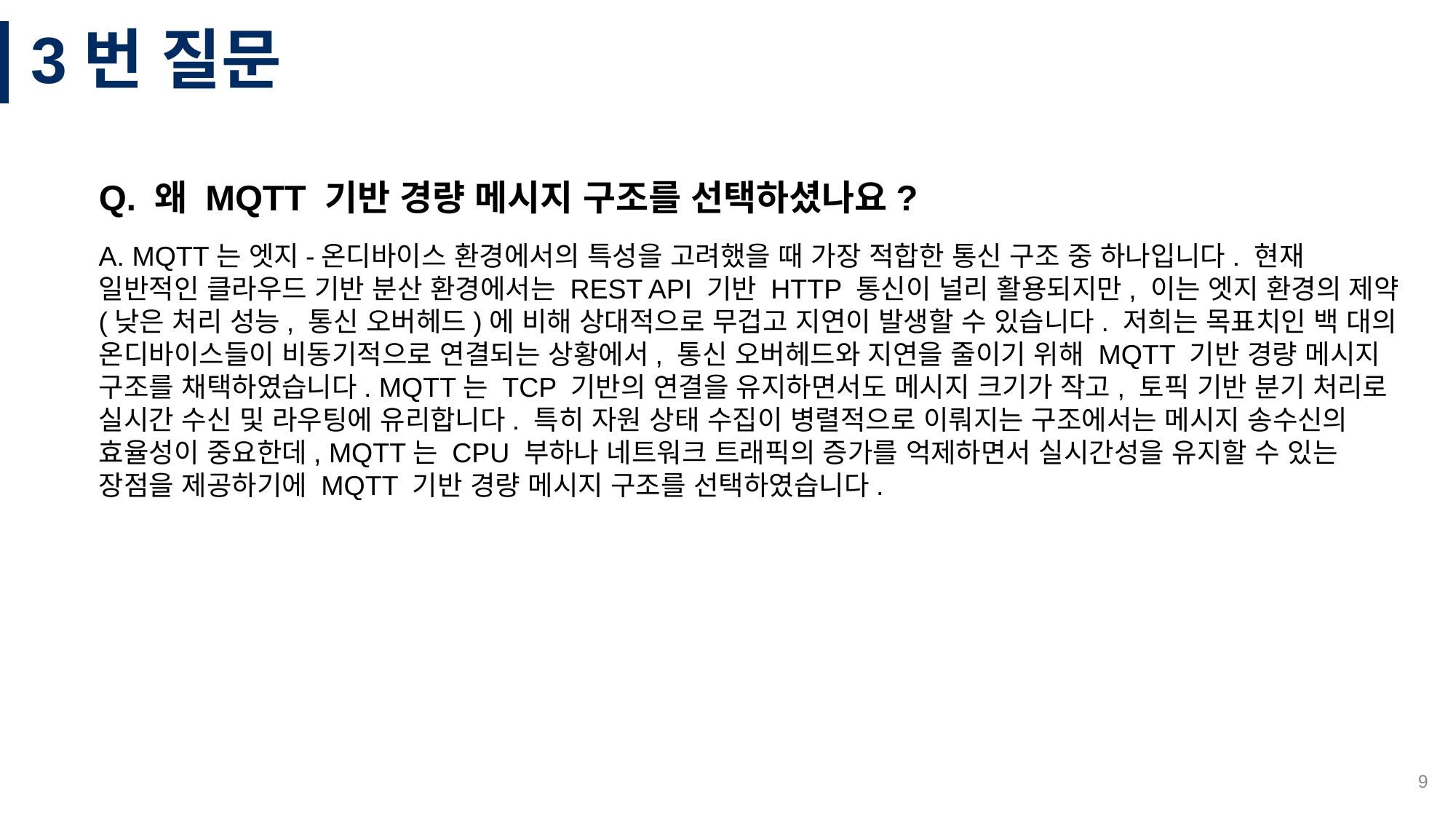

# 3번 질문
Q. 왜 MQTT 기반 경량 메시지 구조를 선택하셨나요?
A. MQTT는 엣지-온디바이스 환경에서의 특성을 고려했을 때 가장 적합한 통신 구조 중 하나입니다. 현재 일반적인 클라우드 기반 분산 환경에서는 REST API 기반 HTTP 통신이 널리 활용되지만, 이는 엣지 환경의 제약(낮은 처리 성능, 통신 오버헤드)에 비해 상대적으로 무겁고 지연이 발생할 수 있습니다. 저희는 목표치인 백 대의 온디바이스들이 비동기적으로 연결되는 상황에서, 통신 오버헤드와 지연을 줄이기 위해 MQTT 기반 경량 메시지 구조를 채택하였습니다. MQTT는 TCP 기반의 연결을 유지하면서도 메시지 크기가 작고, 토픽 기반 분기 처리로 실시간 수신 및 라우팅에 유리합니다. 특히 자원 상태 수집이 병렬적으로 이뤄지는 구조에서는 메시지 송수신의 효율성이 중요한데, MQTT는 CPU 부하나 네트워크 트래픽의 증가를 억제하면서 실시간성을 유지할 수 있는 장점을 제공하기에 MQTT 기반 경량 메시지 구조를 선택하였습니다.
9